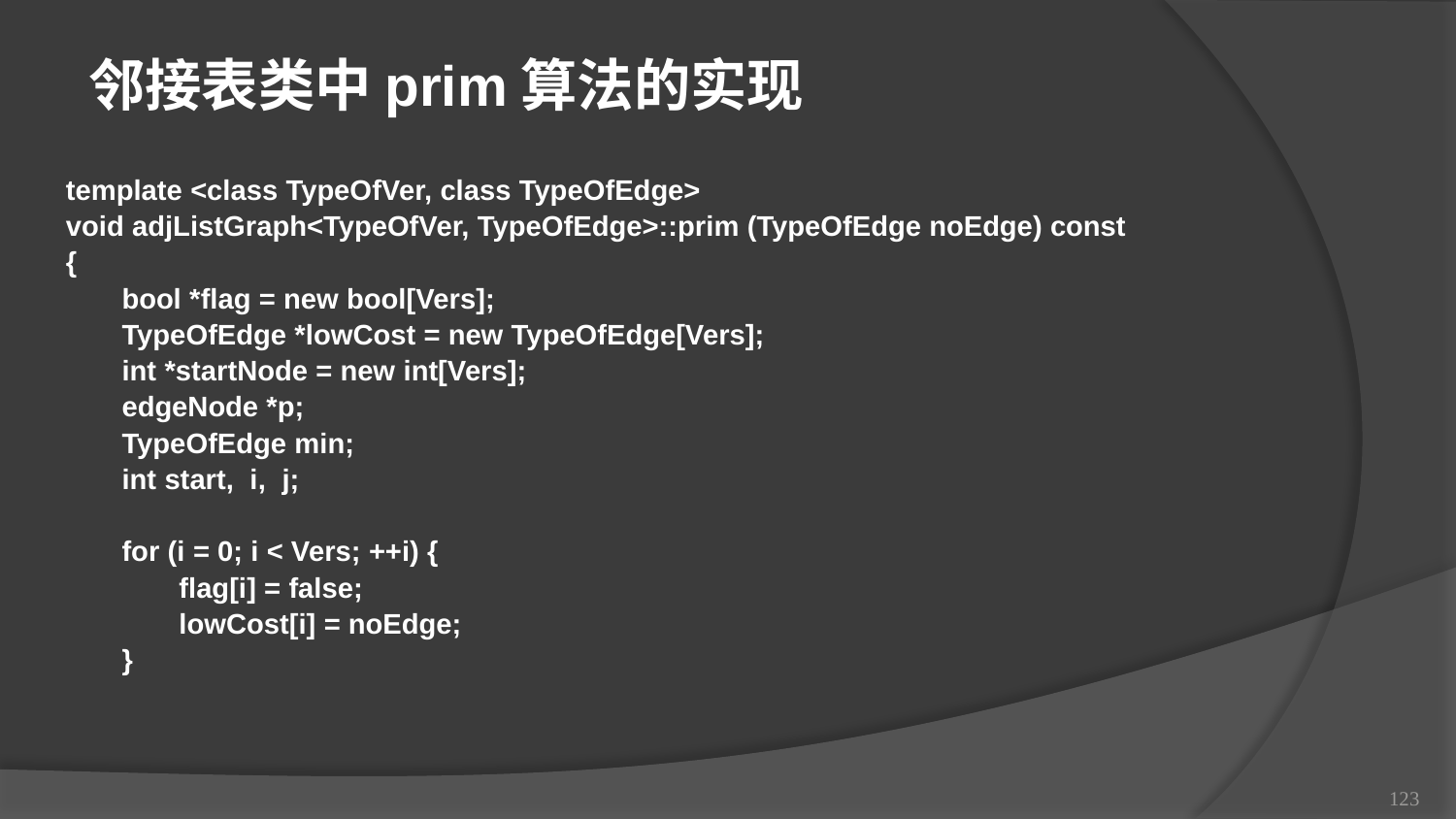

邻接表类中prim算法的实现
template <class TypeOfVer, class TypeOfEdge>
void adjListGraph<TypeOfVer, TypeOfEdge>::prim (TypeOfEdge noEdge) const
{
       bool *flag = new bool[Vers];
       TypeOfEdge *lowCost = new TypeOfEdge[Vers];
       int *startNode = new int[Vers];
       edgeNode *p;
       TypeOfEdge min;
       int start,  i,  j;

       for (i = 0; i < Vers; ++i) {
	  flag[i] = false;
	  lowCost[i] = noEdge;
       }
123